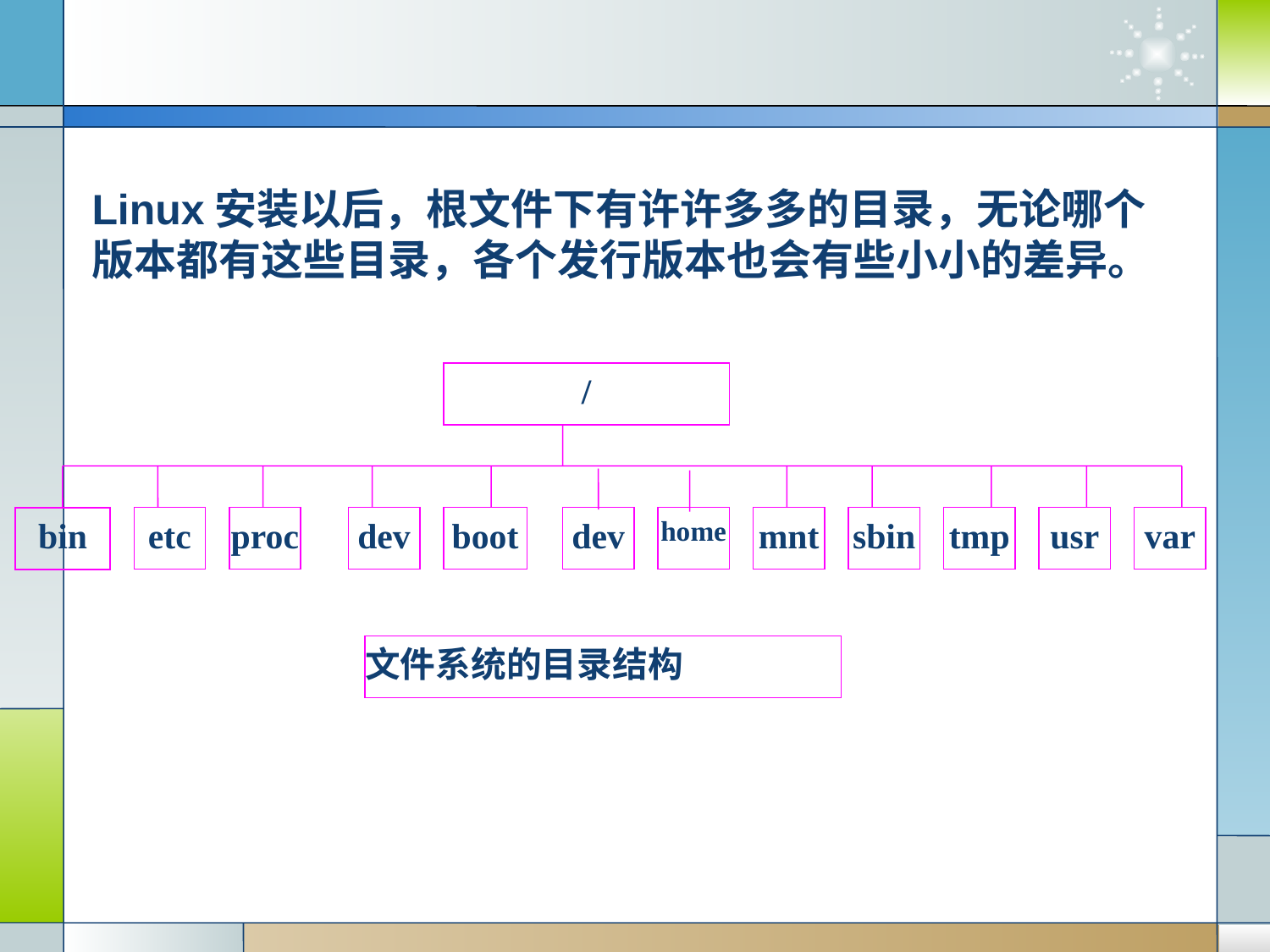

Linux安装以后，根文件下有许许多多的目录，无论哪个版本都有这些目录，各个发行版本也会有些小小的差异。
/

etc
proc
dev
boot
dev
home
mnt
sbin
tmp
usr
var
bin
文件系统的目录结构
26